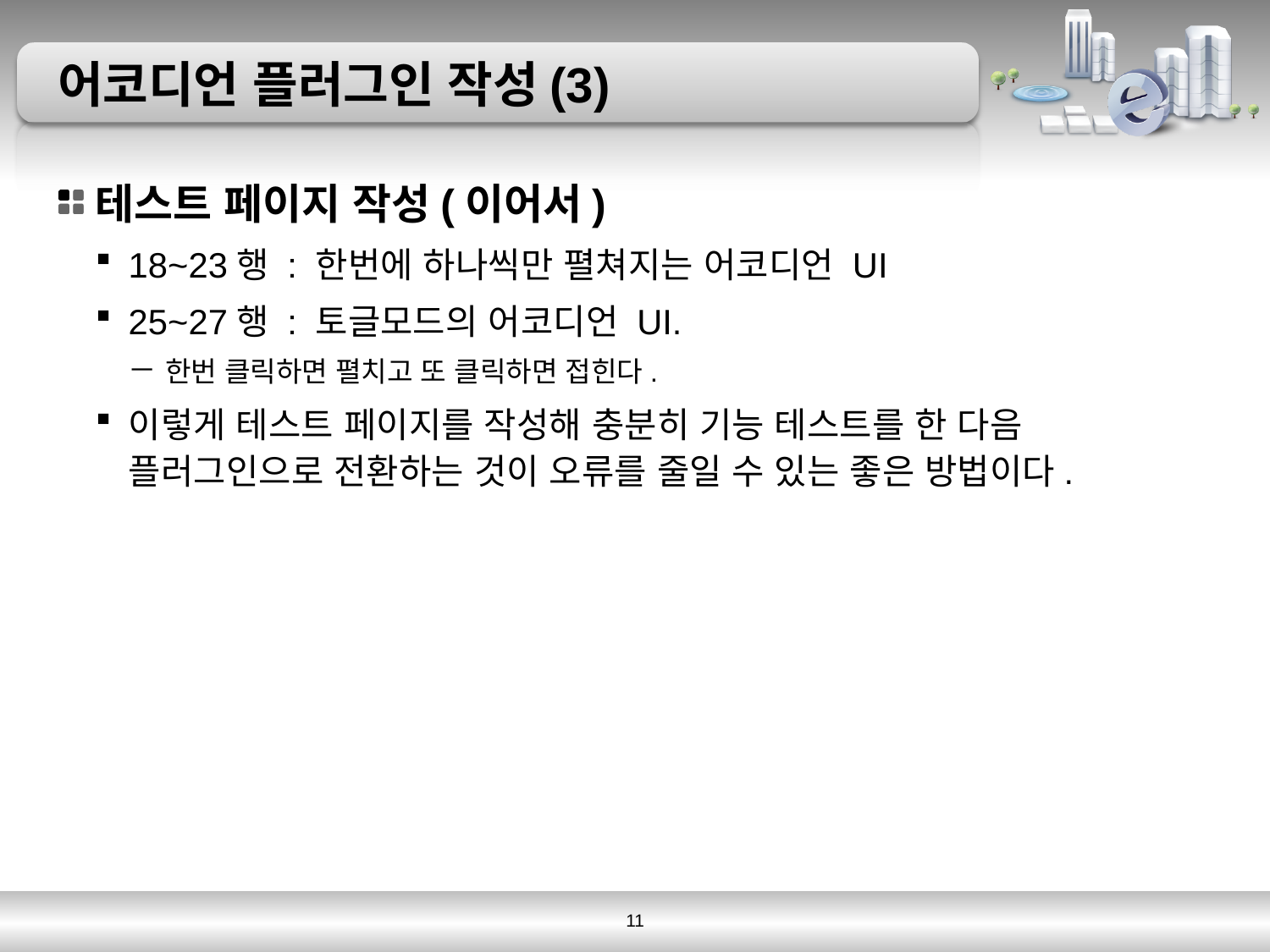

# 어코디언 플러그인 작성(3)
테스트 페이지 작성(이어서)
18~23행 : 한번에 하나씩만 펼쳐지는 어코디언 UI
25~27행 : 토글모드의 어코디언 UI.
한번 클릭하면 펼치고 또 클릭하면 접힌다.
이렇게 테스트 페이지를 작성해 충분히 기능 테스트를 한 다음 플러그인으로 전환하는 것이 오류를 줄일 수 있는 좋은 방법이다.